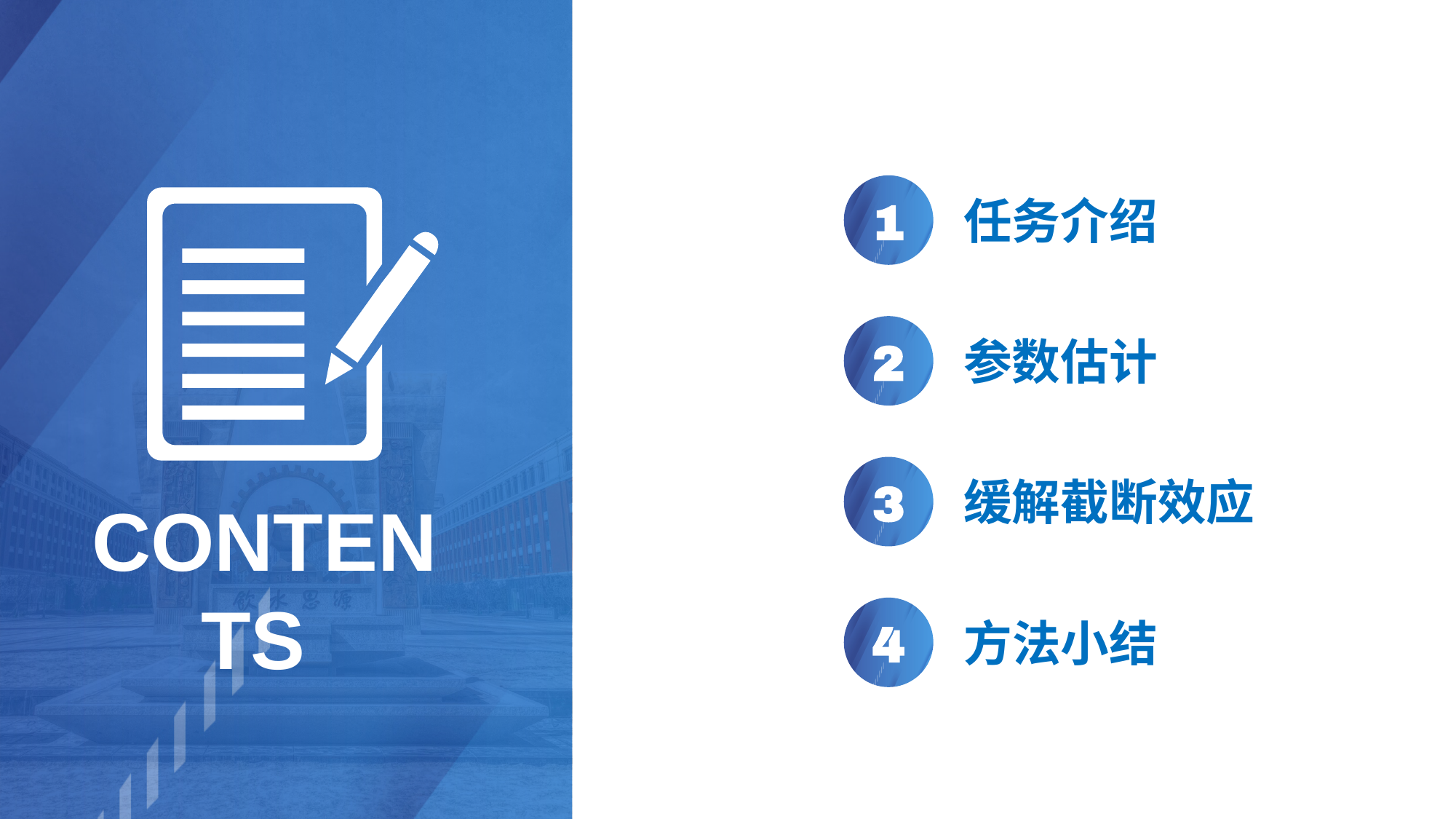

1
任务介绍

CONTENTS
2
参数估计
3
缓解截断效应
4
方法小结